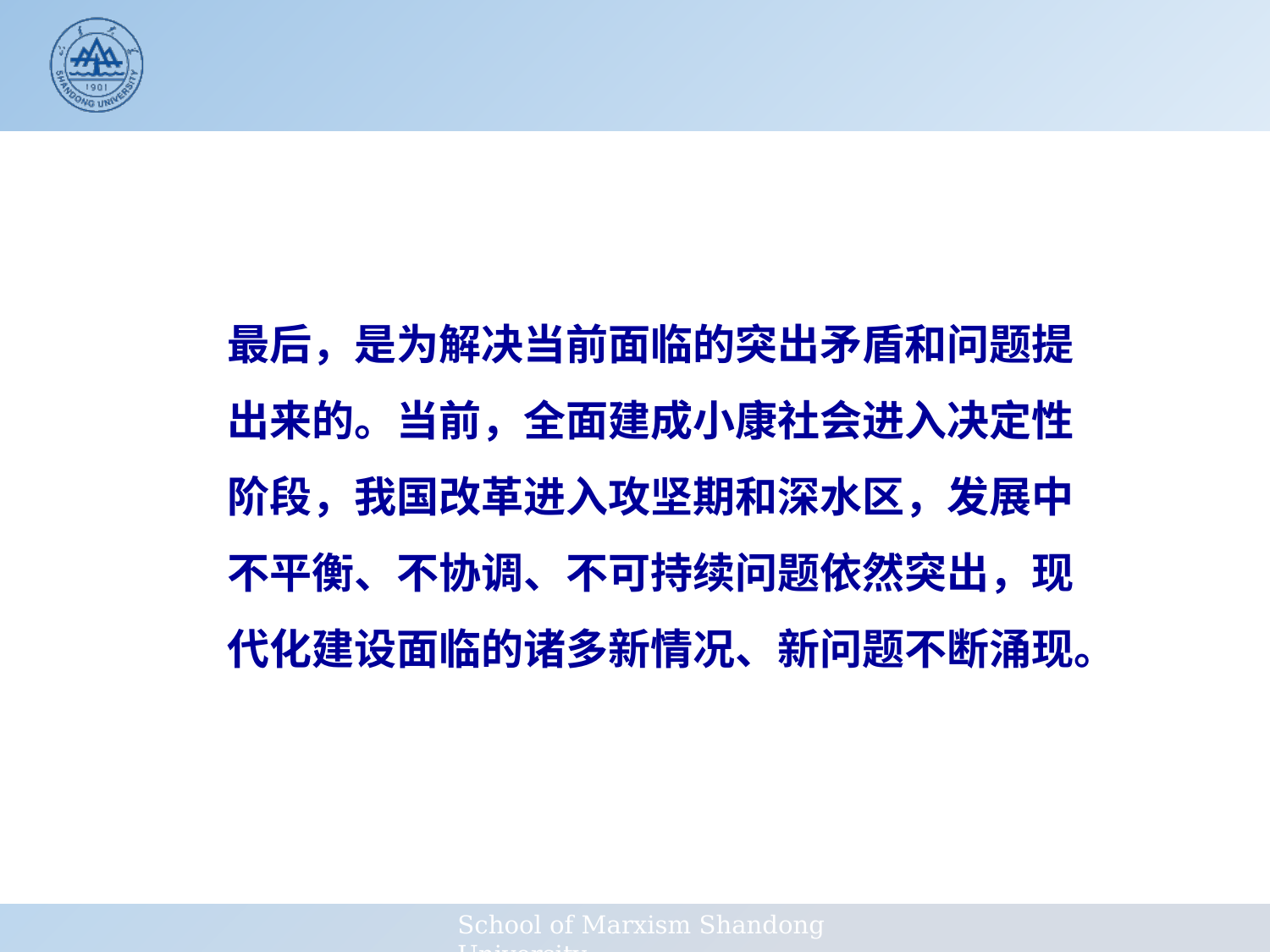

最后，是为解决当前面临的突出矛盾和问题提出来的。当前，全面建成小康社会进入决定性阶段，我国改革进入攻坚期和深水区，发展中不平衡、不协调、不可持续问题依然突出，现代化建设面临的诸多新情况、新问题不断涌现。